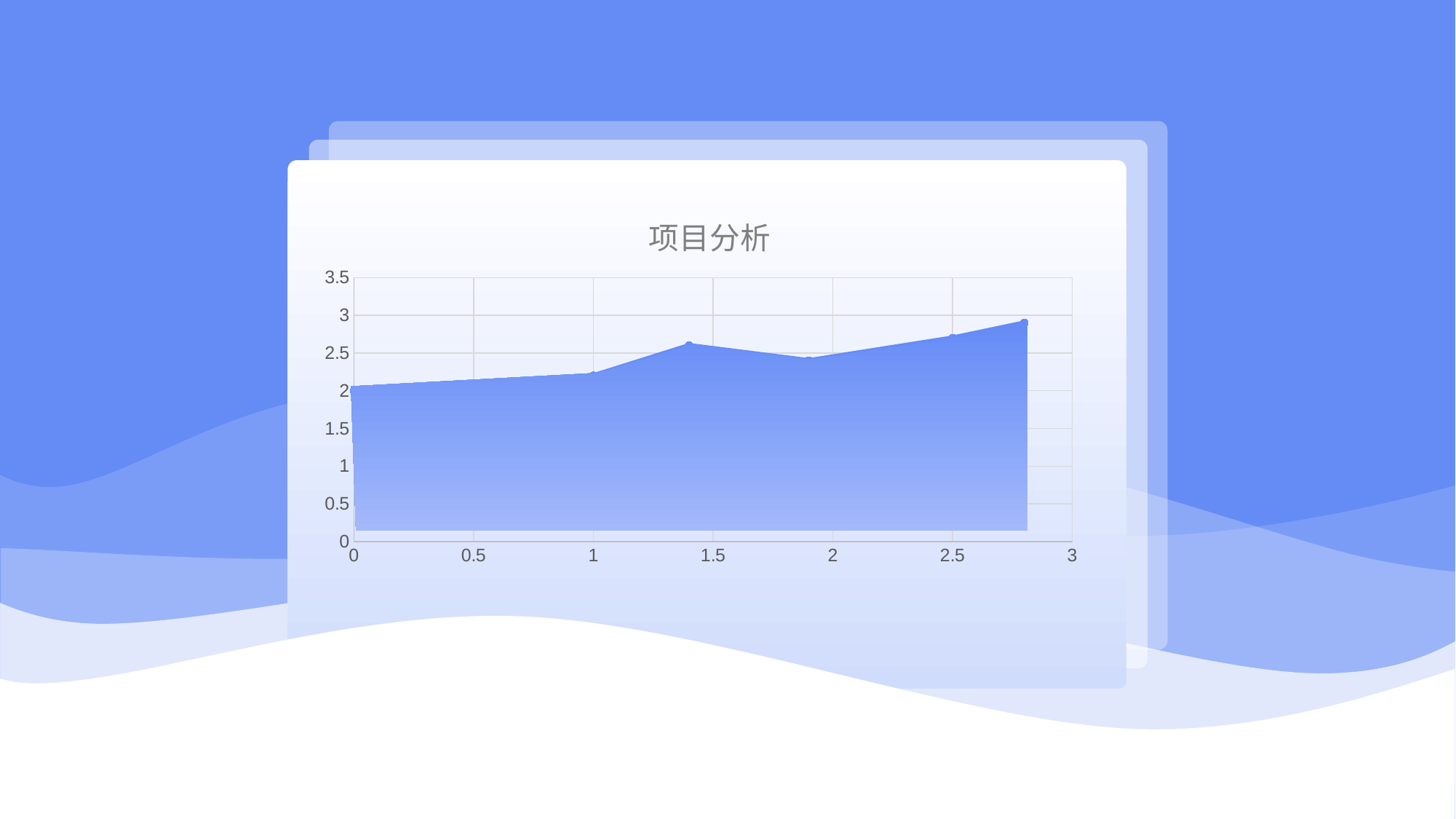

项目分析

### Chart

| Category | Y 值 | 列1 | 列2 |
|---|---|---|---|